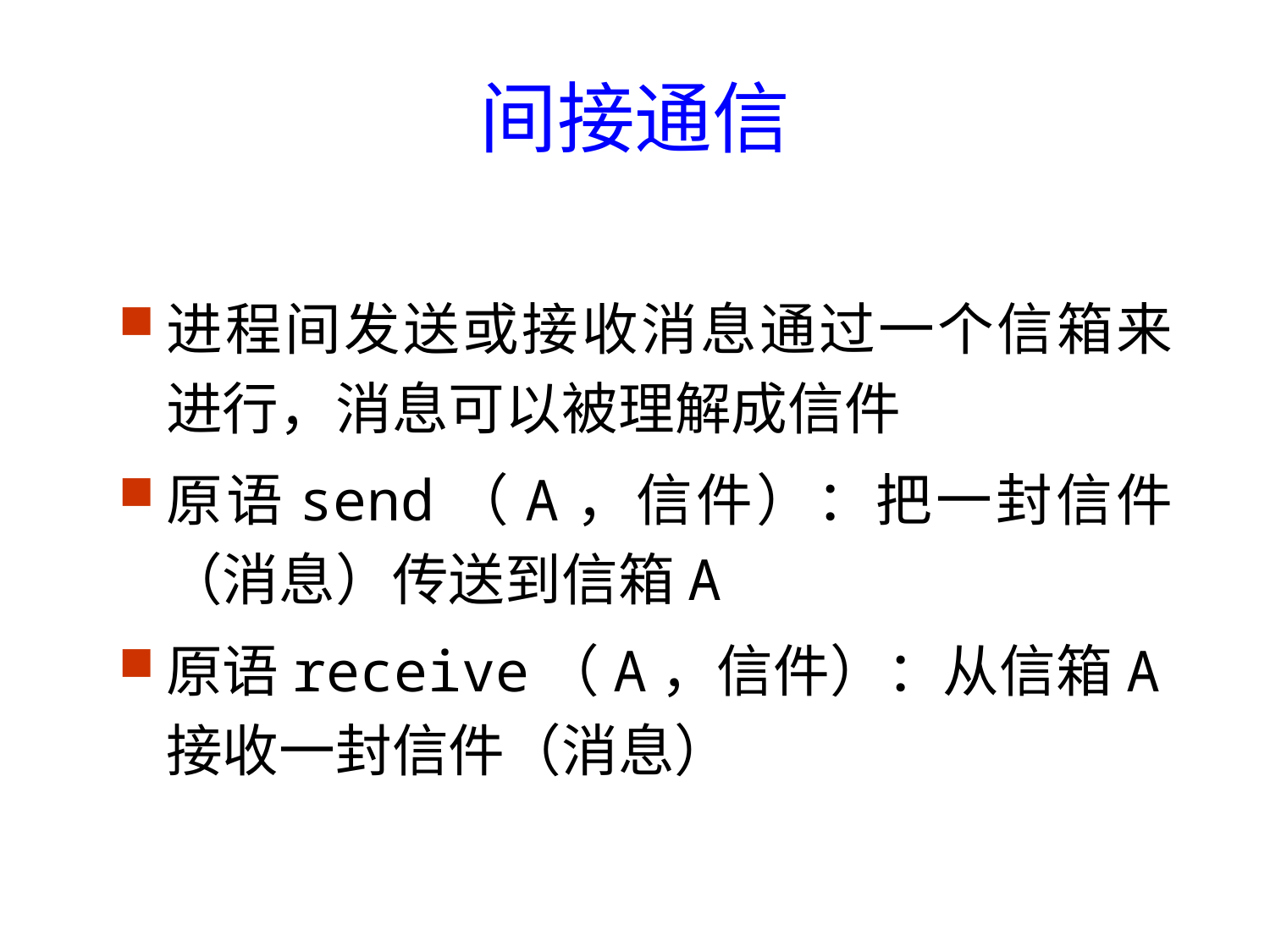

# 间接通信
进程间发送或接收消息通过一个信箱来进行，消息可以被理解成信件
原语send（A，信件）：把一封信件（消息）传送到信箱A
原语receive（A，信件）：从信箱A接收一封信件（消息）